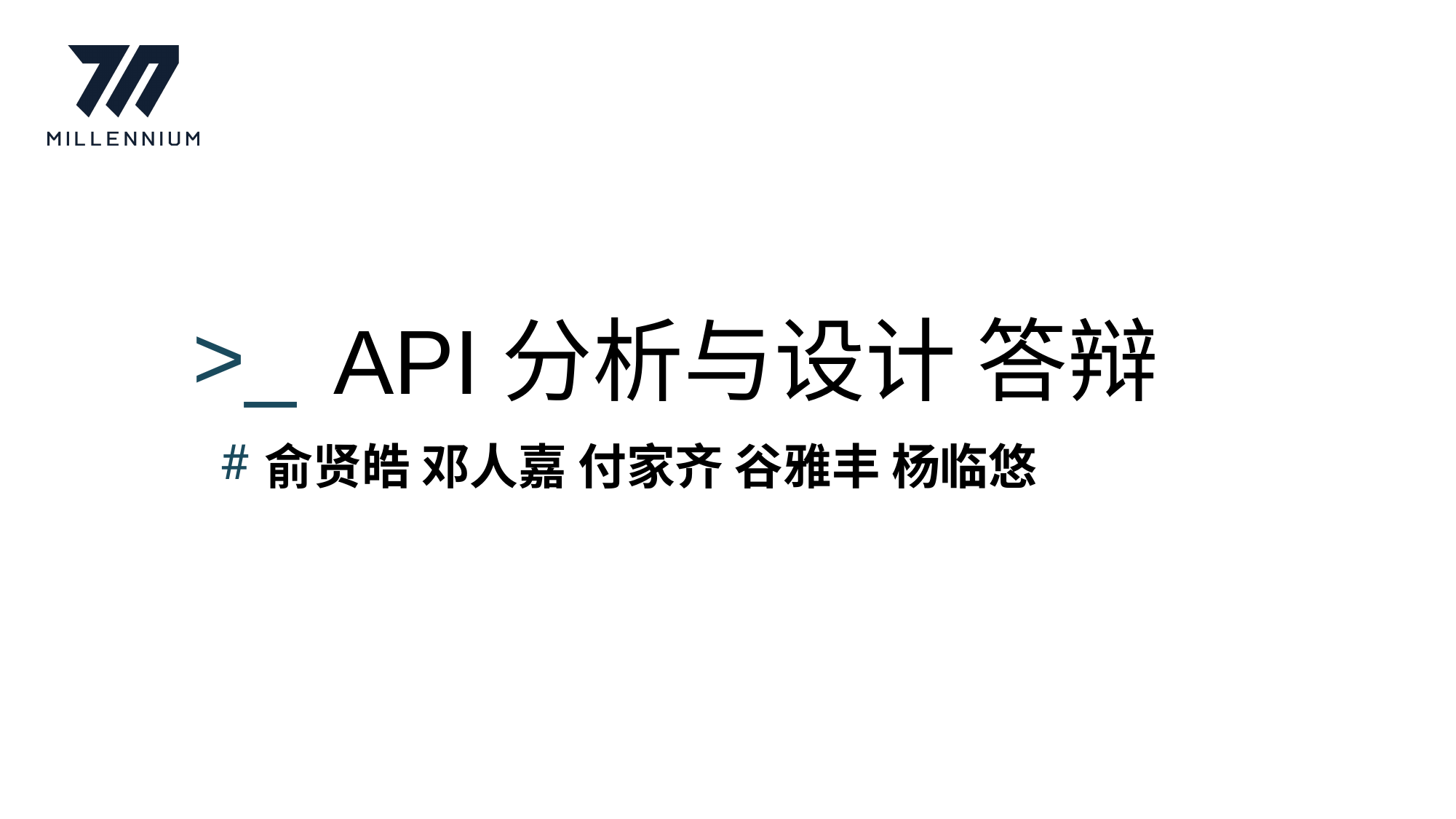

# API分析与设计 答辩
俞贤皓 邓人嘉 付家齐 谷雅丰 杨临悠